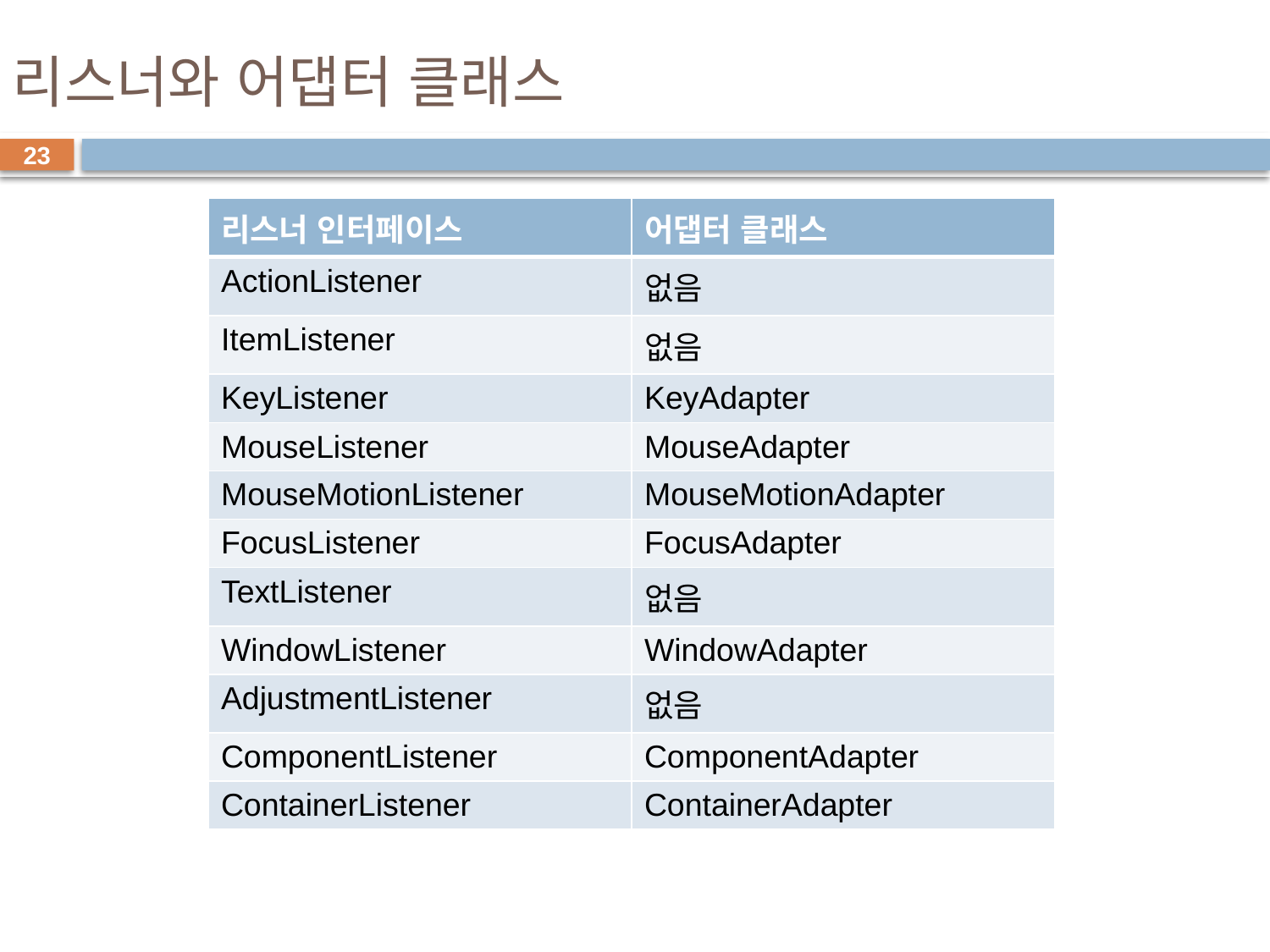

# 리스너와 어댑터 클래스
23
| 리스너 인터페이스 | 어댑터 클래스 |
| --- | --- |
| ActionListener | 없음 |
| ItemListener | 없음 |
| KeyListener | KeyAdapter |
| MouseListener | MouseAdapter |
| MouseMotionListener | MouseMotionAdapter |
| FocusListener | FocusAdapter |
| TextListener | 없음 |
| WindowListener | WindowAdapter |
| AdjustmentListener | 없음 |
| ComponentListener | ComponentAdapter |
| ContainerListener | ContainerAdapter |